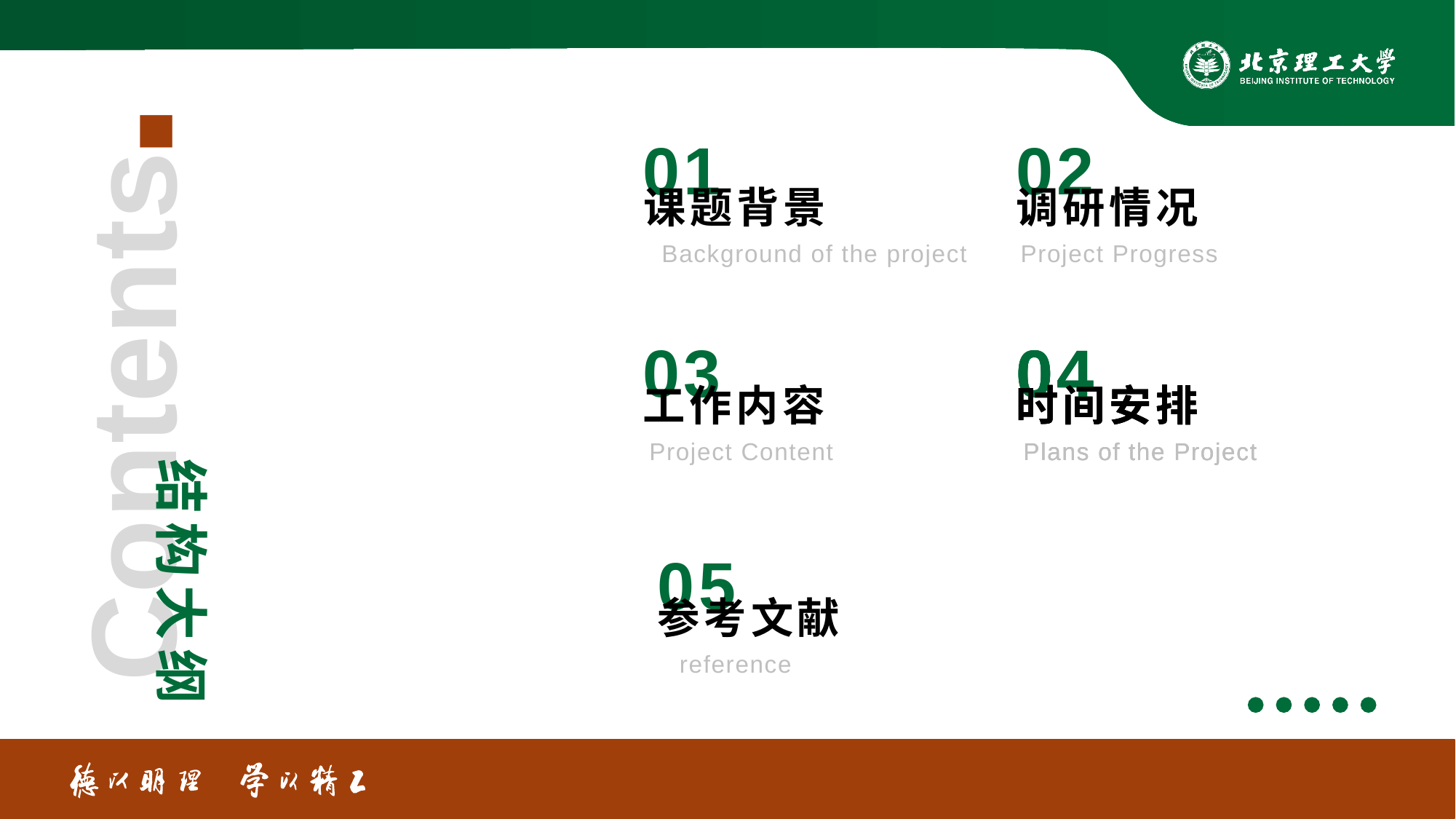

01
课题背景
Background of the project
02
调研情况
Project Progress
04
时间安排
Plans of the Project
04
时间安排
Plans of the Project
03
工作内容
Project Content
04
时间安排
Plans of the Project
05
参考文献
reference